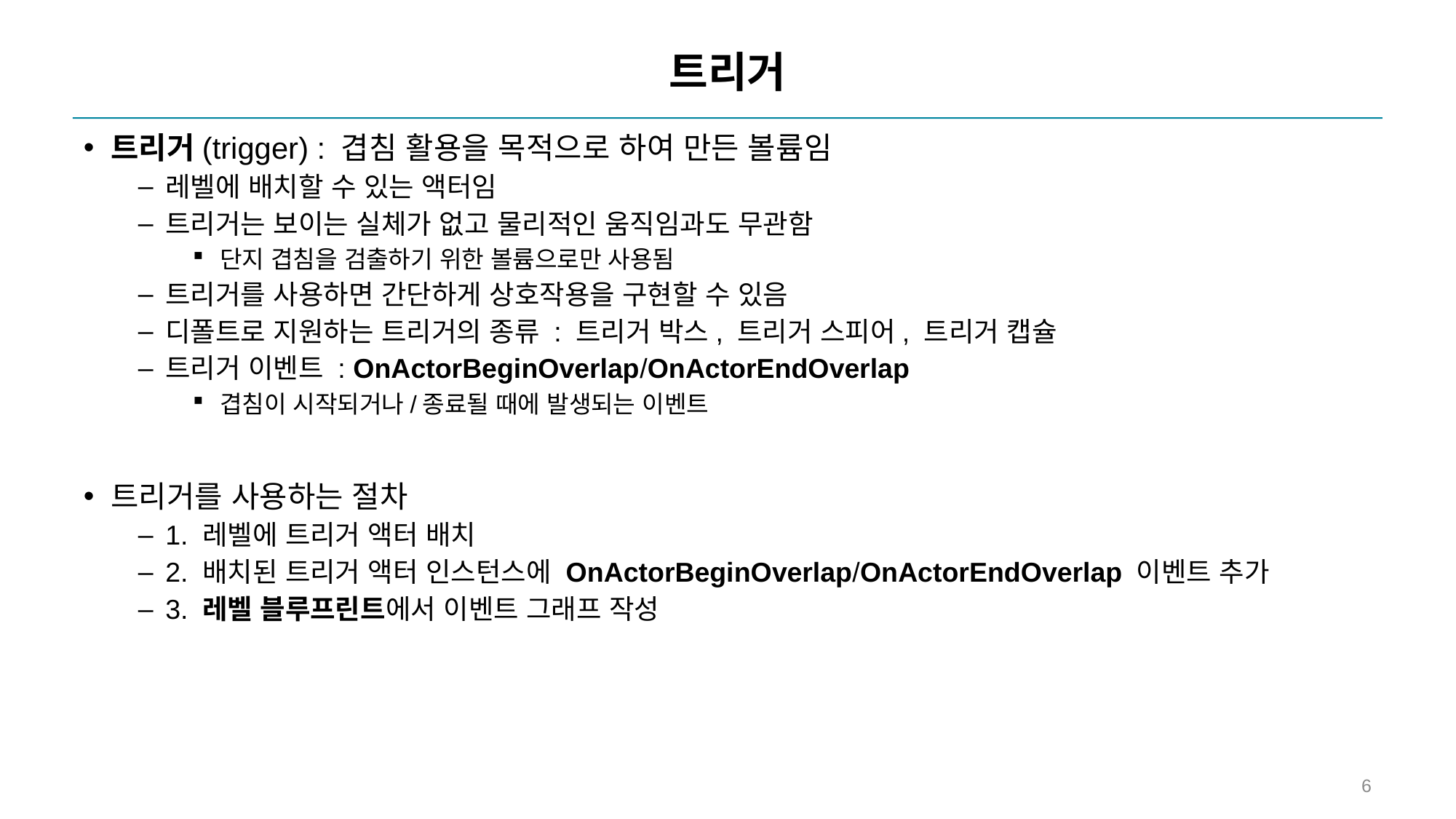

# 트리거
트리거(trigger) : 겹침 활용을 목적으로 하여 만든 볼륨임
레벨에 배치할 수 있는 액터임
트리거는 보이는 실체가 없고 물리적인 움직임과도 무관함
단지 겹침을 검출하기 위한 볼륨으로만 사용됨
트리거를 사용하면 간단하게 상호작용을 구현할 수 있음
디폴트로 지원하는 트리거의 종류 : 트리거 박스, 트리거 스피어, 트리거 캡슐
트리거 이벤트 : OnActorBeginOverlap/OnActorEndOverlap
겹침이 시작되거나/종료될 때에 발생되는 이벤트

트리거를 사용하는 절차
1. 레벨에 트리거 액터 배치
2. 배치된 트리거 액터 인스턴스에 OnActorBeginOverlap/OnActorEndOverlap 이벤트 추가
3. 레벨 블루프린트에서 이벤트 그래프 작성

6